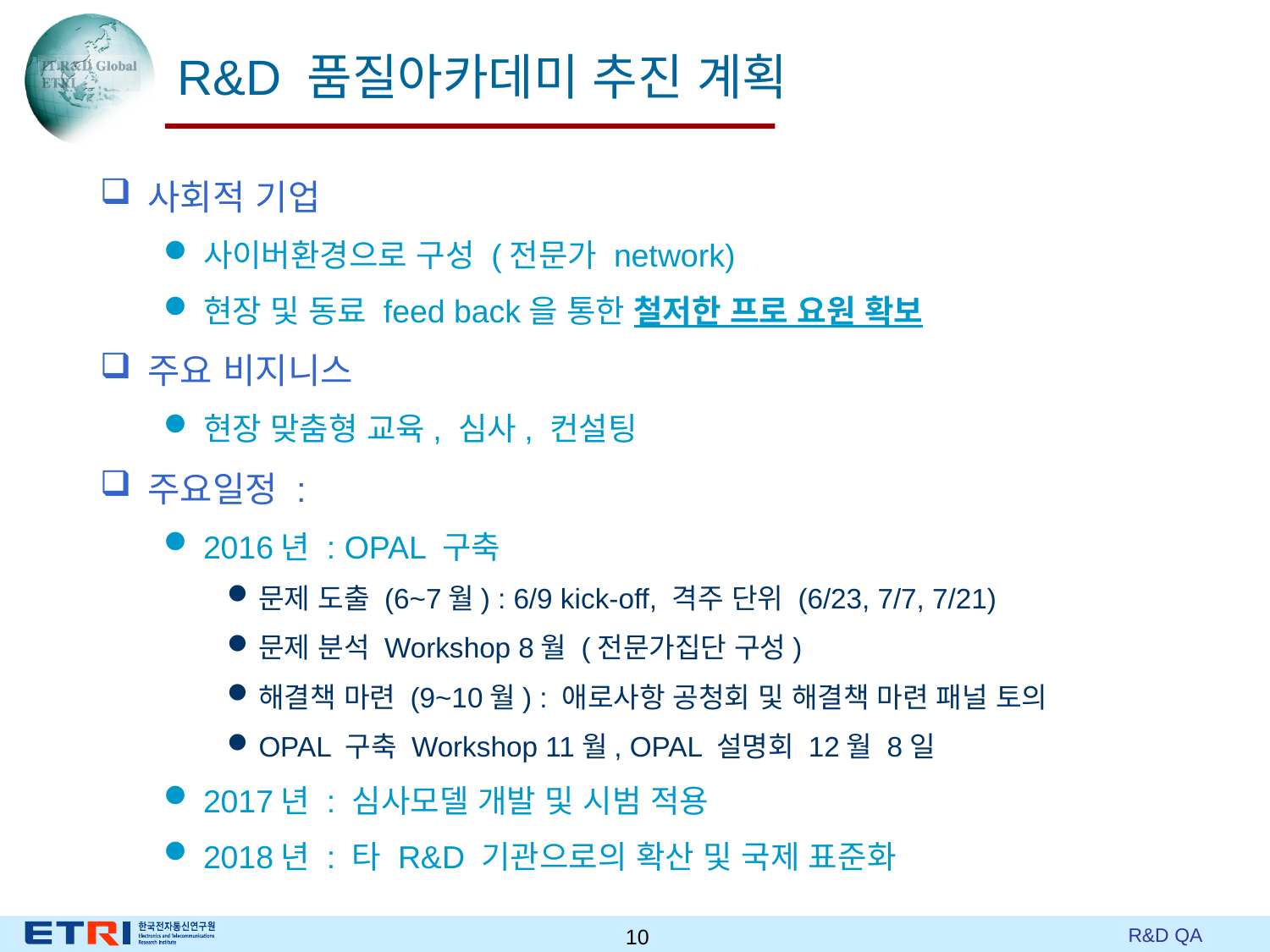

# R&D 품질아카데미 추진 계획
사회적 기업
사이버환경으로 구성 (전문가 network)
현장 및 동료 feed back을 통한 철저한 프로 요원 확보
주요 비지니스
현장 맞춤형 교육, 심사, 컨설팅
주요일정 :
2016년 : OPAL 구축
문제 도출 (6~7월) : 6/9 kick-off, 격주 단위 (6/23, 7/7, 7/21)
문제 분석 Workshop 8월 (전문가집단 구성)
해결책 마련 (9~10월) : 애로사항 공청회 및 해결책 마련 패널 토의
OPAL 구축 Workshop 11월, OPAL 설명회 12월 8일
2017년 : 심사모델 개발 및 시범 적용
2018년 : 타 R&D 기관으로의 확산 및 국제 표준화